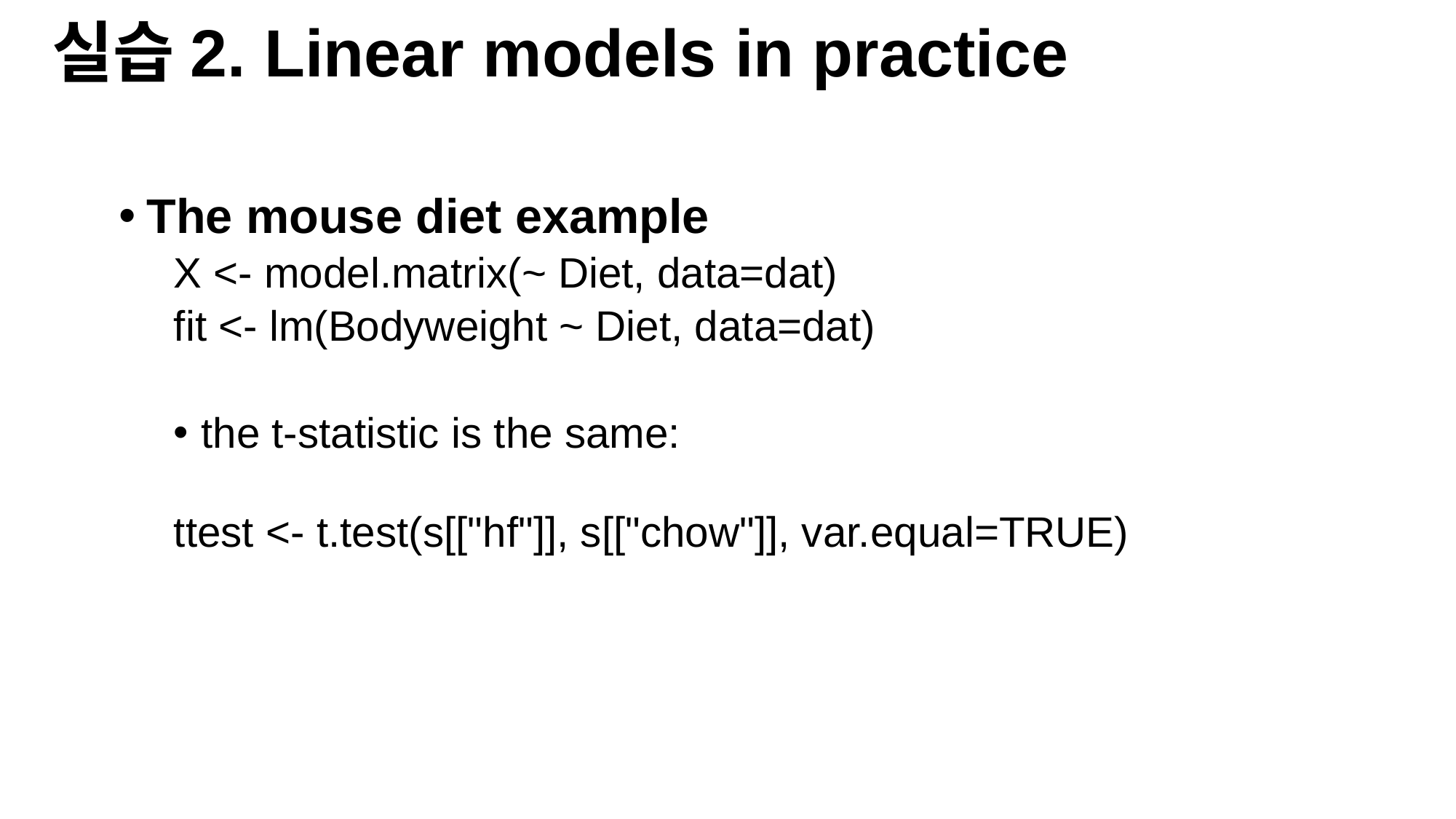

# 실습2. Linear models in practice
The mouse diet example
X <- model.matrix(~ Diet, data=dat)
fit <- lm(Bodyweight ~ Diet, data=dat)

the t-statistic is the same:
ttest <- t.test(s[["hf"]], s[["chow"]], var.equal=TRUE)